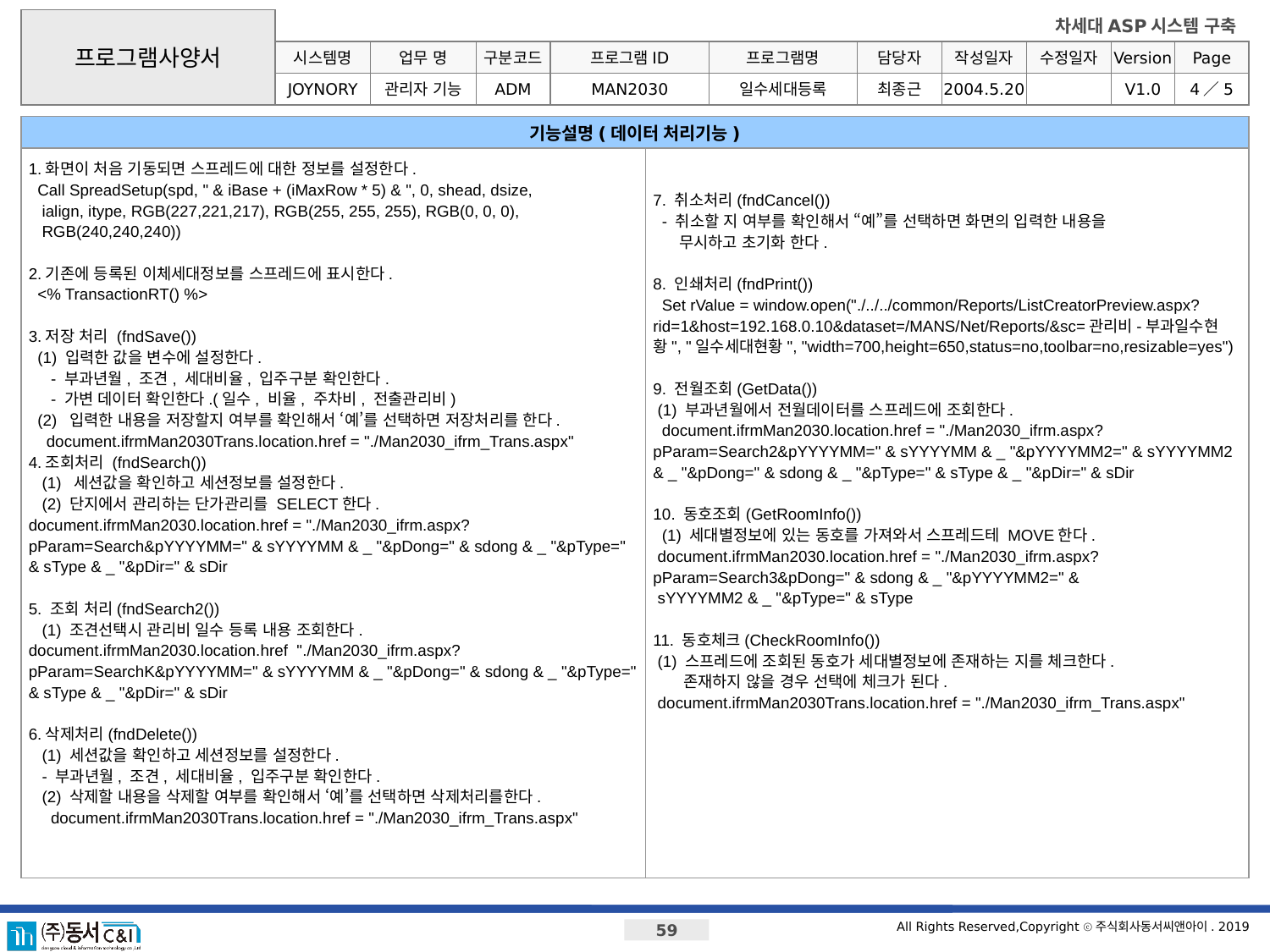

프로그램사양서
시스템명
업무 명
구분코드
프로그램ID
프로그램명
JOYNORY
관리자 기능
ADM
MAN2030
일수세대등록
최종근
2004.5.20

V1.0
4／5
기능설명(데이터 처리기능)
1.화면이 처음 기동되면 스프레드에 대한 정보를 설정한다.
  Call SpreadSetup(spd, " & iBase + (iMaxRow * 5) & ", 0, shead, dsize,
   ialign, itype, RGB(227,221,217), RGB(255, 255, 255), RGB(0, 0, 0),
   RGB(240,240,240))

2.기존에 등록된 이체세대정보를 스프레드에 표시한다.
  <% TransactionRT() %>

3.저장 처리 (fndSave())
  (1) 입력한 값을 변수에 설정한다.
     - 부과년월, 조견, 세대비율, 입주구분 확인한다.
     - 가변 데이터 확인한다.(일수, 비율, 주차비, 전출관리비)
  (2)  입력한 내용을 저장할지 여부를 확인해서 ‘예’를 선택하면 저장처리를 한다.
    document.ifrmMan2030Trans.location.href = "./Man2030_ifrm_Trans.aspx"
4.조회처리 (fndSearch())
   (1)  세션값을 확인하고 세션정보를 설정한다.
   (2) 단지에서 관리하는 단가관리를 SELECT한다.
document.ifrmMan2030.location.href = "./Man2030_ifrm.aspx?pParam=Search&pYYYYMM=" & sYYYYMM & _ "&pDong=" & sdong & _ "&pType=" & sType & _ "&pDir=" & sDir

5. 조회 처리(fndSearch2())
   (1) 조견선택시 관리비 일수 등록 내용 조회한다.
document.ifrmMan2030.location.href  "./Man2030_ifrm.aspx?pParam=SearchK&pYYYYMM=" & sYYYYMM & _ "&pDong=" & sdong & _ "&pType=" & sType & _ "&pDir=" & sDir

6.삭제처리(fndDelete())
   (1) 세션값을 확인하고 세션정보를 설정한다.
   - 부과년월, 조견, 세대비율, 입주구분 확인한다.
   (2) 삭제할 내용을 삭제할 여부를 확인해서 ‘예’를 선택하면 삭제처리를한다.
     document.ifrmMan2030Trans.location.href = "./Man2030_ifrm_Trans.aspx"

7. 취소처리(fndCancel())
  - 취소할 지 여부를 확인해서 “예”를 선택하면 화면의 입력한 내용을
     무시하고 초기화 한다.

8. 인쇄처리(fndPrint())
  Set rValue = window.open("./../../common/Reports/ListCreatorPreview.aspx?rid=1&host=192.168.0.10&dataset=/MANS/Net/Reports/&sc=관리비-부과일수현황", "일수세대현황", "width=700,height=650,status=no,toolbar=no,resizable=yes")

9. 전월조회(GetData())
 (1) 부과년월에서 전월데이터를 스프레드에 조회한다.
  document.ifrmMan2030.location.href = "./Man2030_ifrm.aspx?pParam=Search2&pYYYYMM=" & sYYYYMM & _ "&pYYYYMM2=" & sYYYYMM2 & _ "&pDong=" & sdong & _ "&pType=" & sType & _ "&pDir=" & sDir

10. 동호조회(GetRoomInfo())
  (1) 세대별정보에 있는 동호를 가져와서 스프레드테 MOVE한다.
 document.ifrmMan2030.location.href = "./Man2030_ifrm.aspx?pParam=Search3&pDong=" & sdong & _ "&pYYYYMM2=" &
 sYYYYMM2 & _ "&pType=" & sType

11. 동호체크(CheckRoomInfo())
 (1) 스프레드에 조회된 동호가 세대별정보에 존재하는 지를 체크한다.
      존재하지 않을 경우 선택에 체크가 된다.
 document.ifrmMan2030Trans.location.href = "./Man2030_ifrm_Trans.aspx"